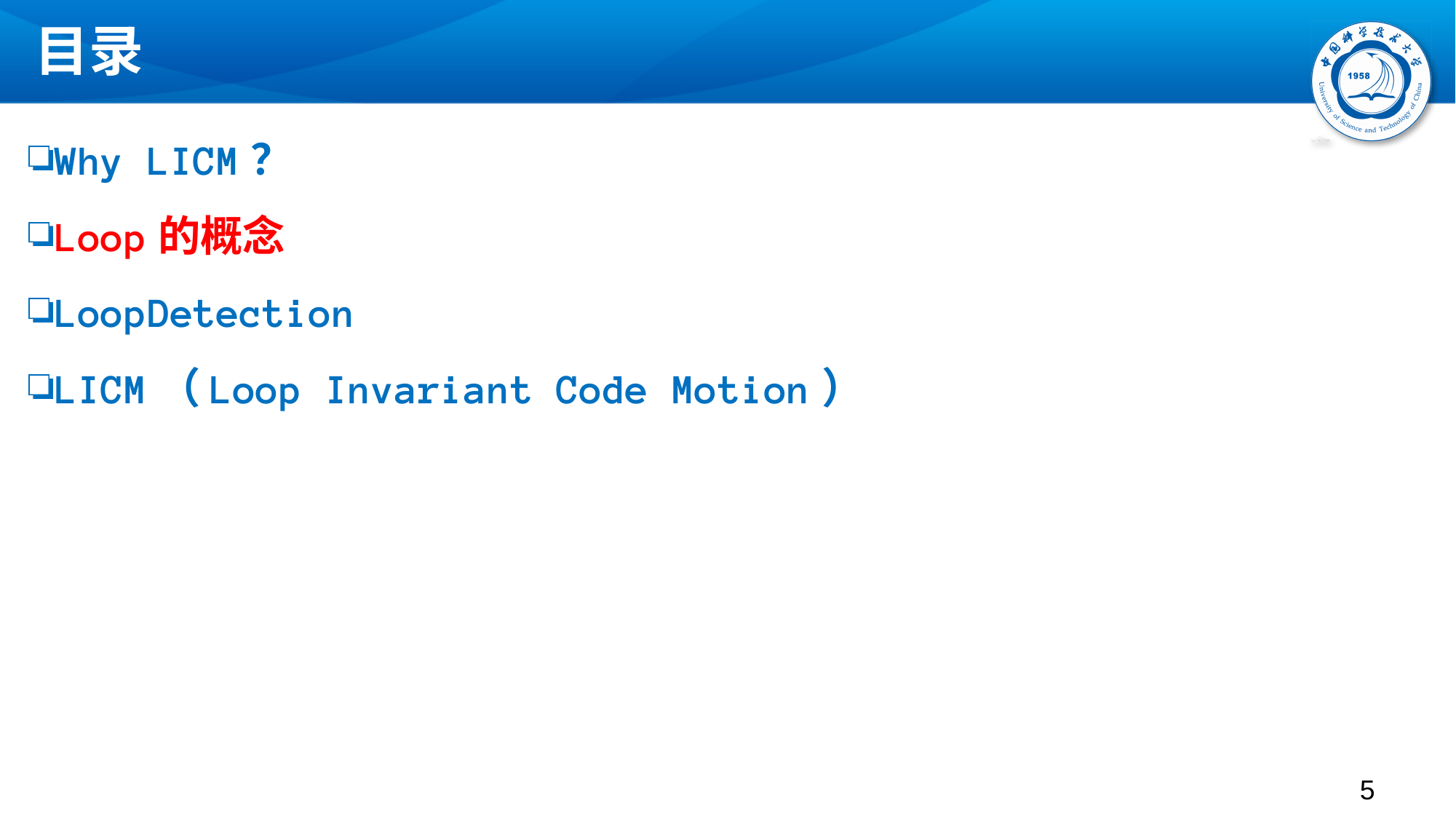

# 目录
Why LICM？
Loop的概念
LoopDetection
LICM（Loop Invariant Code Motion）